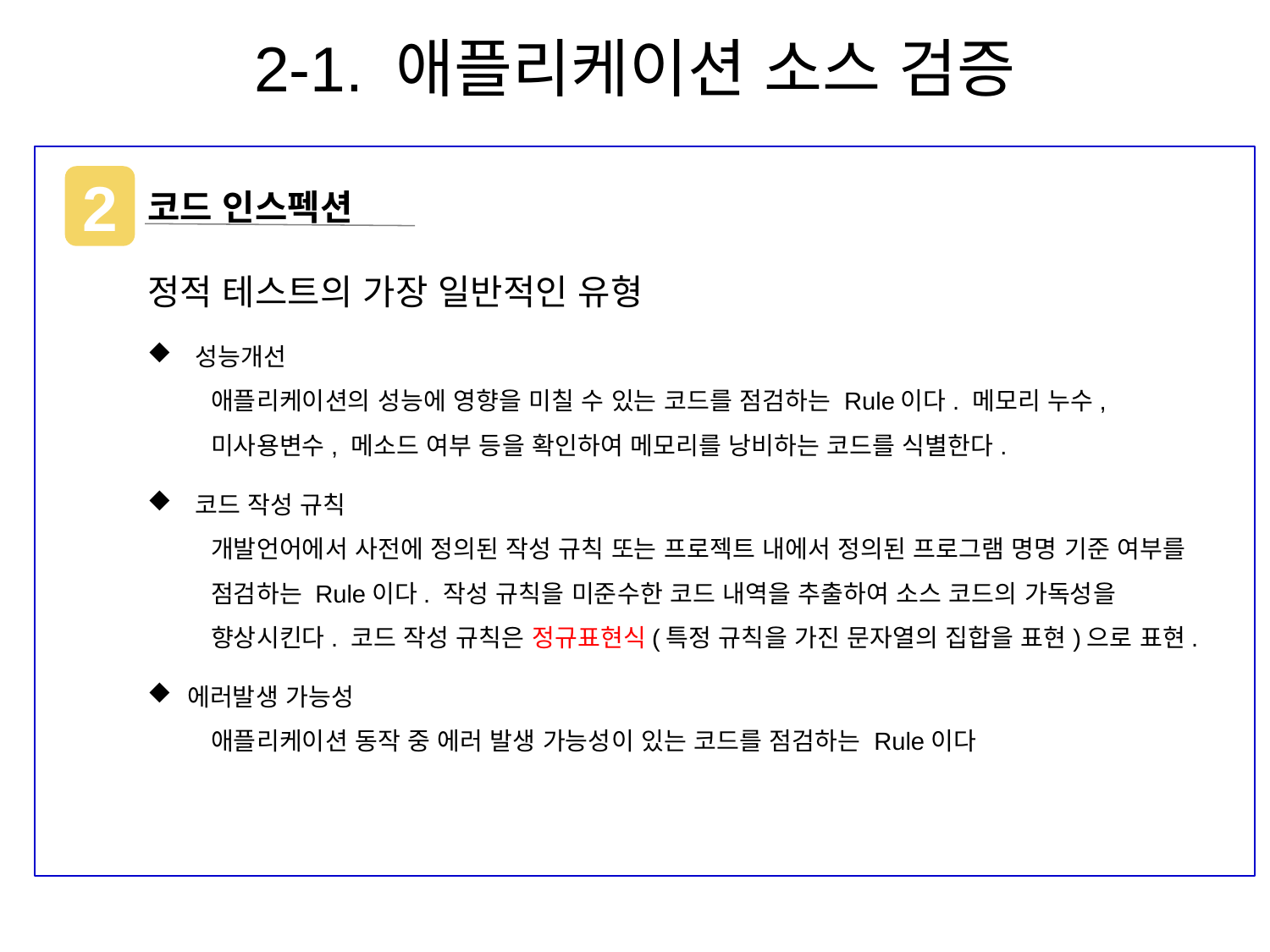

# 2-1. 애플리케이션 소스 검증
코드 인스펙션
정적 테스트의 가장 일반적인 유형
성능개선
애플리케이션의 성능에 영향을 미칠 수 있는 코드를 점검하는 Rule이다. 메모리 누수, 미사용변수, 메소드 여부 등을 확인하여 메모리를 낭비하는 코드를 식별한다.
코드 작성 규칙
개발언어에서 사전에 정의된 작성 규칙 또는 프로젝트 내에서 정의된 프로그램 명명 기준 여부를 점검하는 Rule이다. 작성 규칙을 미준수한 코드 내역을 추출하여 소스 코드의 가독성을 향상시킨다. 코드 작성 규칙은 정규표현식(특정 규칙을 가진 문자열의 집합을 표현)으로 표현.
에러발생 가능성
애플리케이션 동작 중 에러 발생 가능성이 있는 코드를 점검하는 Rule이다

2